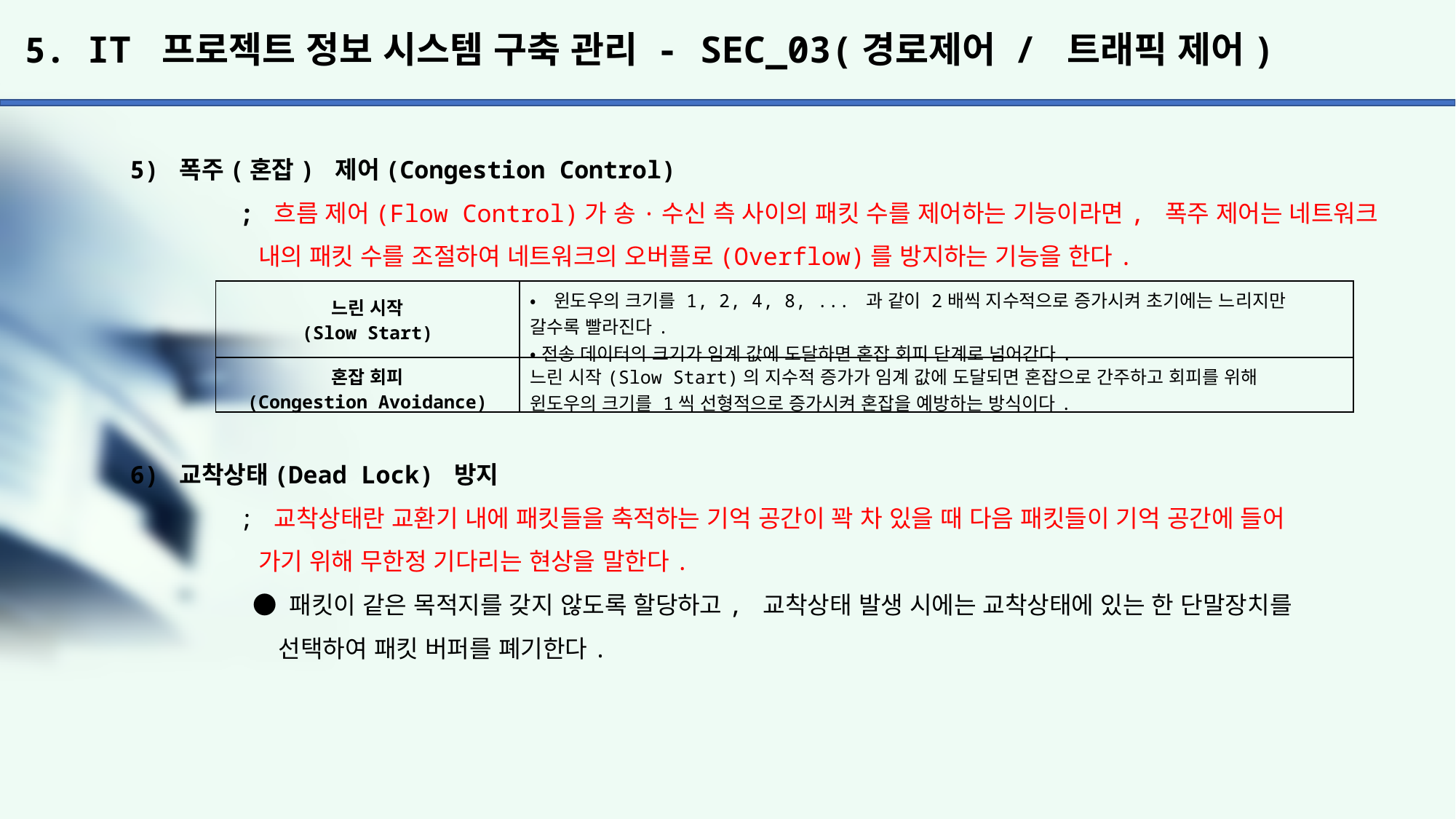

# 5. IT 프로젝트 정보 시스템 구축 관리 - SEC_03(경로제어 / 트래픽 제어)
5) 폭주(혼잡) 제어(Congestion Control)
	; 흐름 제어(Flow Control)가 송·수신 측 사이의 패킷 수를 제어하는 기능이라면, 폭주 제어는 네트워크
	  내의 패킷 수를 조절하여 네트워크의 오버플로(Overflow)를 방지하는 기능을 한다.

6) 교착상태(Dead Lock) 방지
	; 교착상태란 교환기 내에 패킷들을 축적하는 기억 공간이 꽉 차 있을 때 다음 패킷들이 기억 공간에 들어
	  가기 위해 무한정 기다리는 현상을 말한다.
	  ● 패킷이 같은 목적지를 갖지 않도록 할당하고, 교착상태 발생 시에는 교착상태에 있는 한 단말장치를
	     선택하여 패킷 버퍼를 폐기한다.
| 느린 시작 (Slow Start) | •윈도우의 크기를 1, 2, 4, 8, ... 과 같이 2배씩 지수적으로 증가시켜 초기에는 느리지만 갈수록 빨라진다. •전송 데이터의 크기가 임계 값에 도달하면 혼잡 회피 단계로 넘어간다. |
| --- | --- |
| 혼잡 회피 (Congestion Avoidance) | 느린 시작(Slow Start)의 지수적 증가가 임계 값에 도달되면 혼잡으로 간주하고 회피를 위해 윈도우의 크기를 1씩 선형적으로 증가시켜 혼잡을 예방하는 방식이다. |